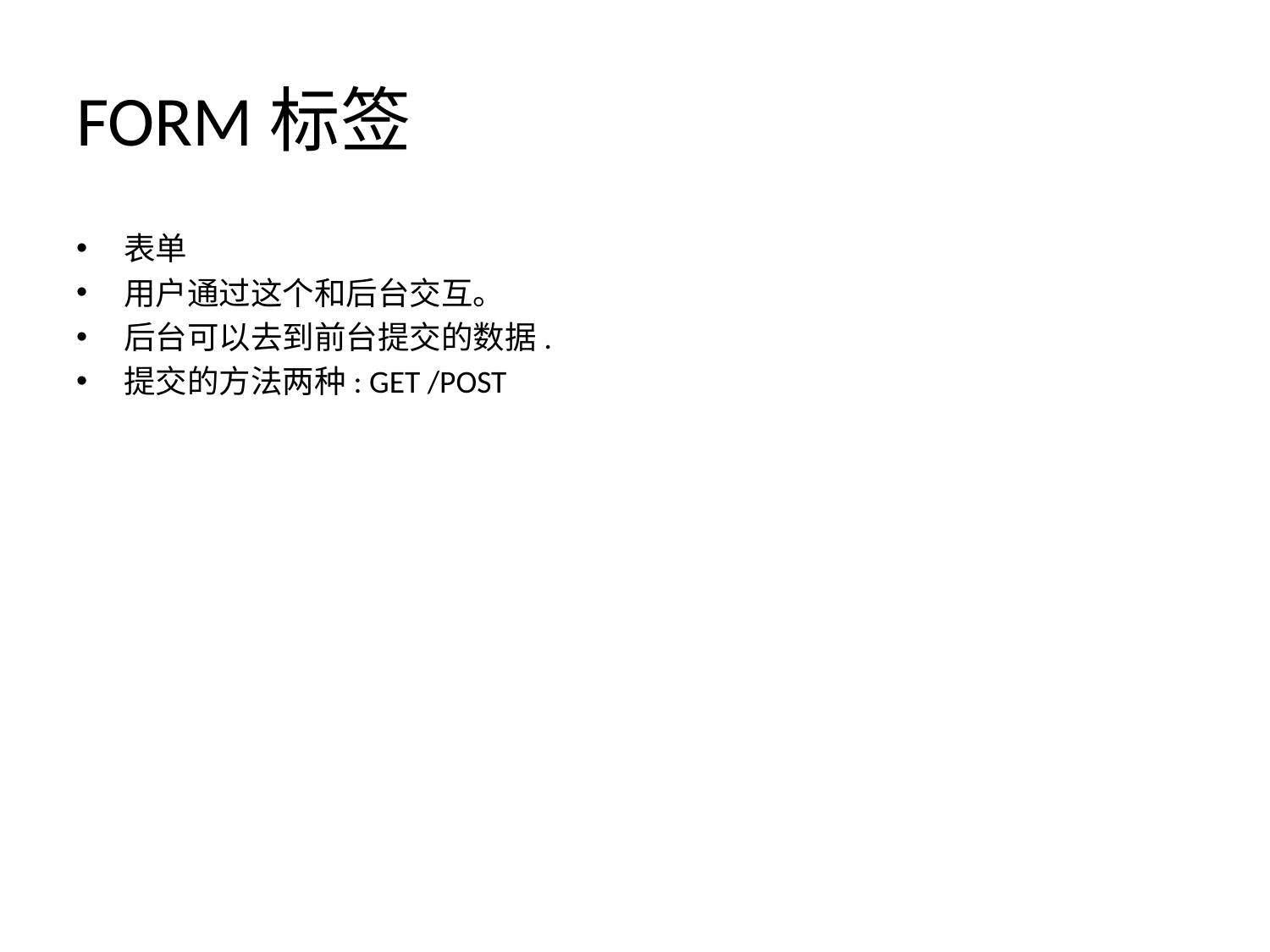

# FORM标签
表单
用户通过这个和后台交互。
后台可以去到前台提交的数据.
提交的方法两种: GET /POST